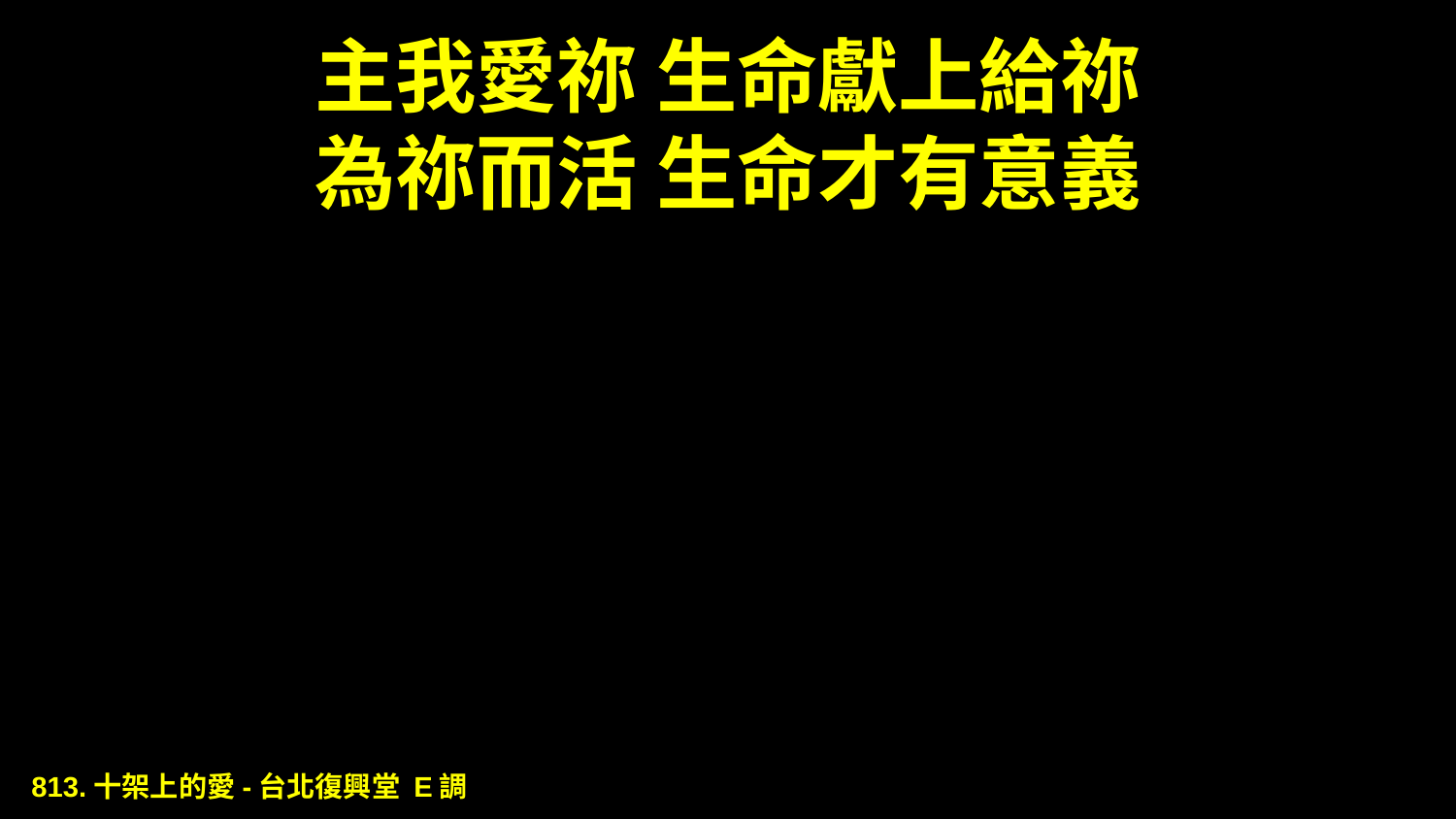

# 主我愛祢 生命獻上給祢 為祢而活 生命才有意義
813.十架上的愛-台北復興堂 E調